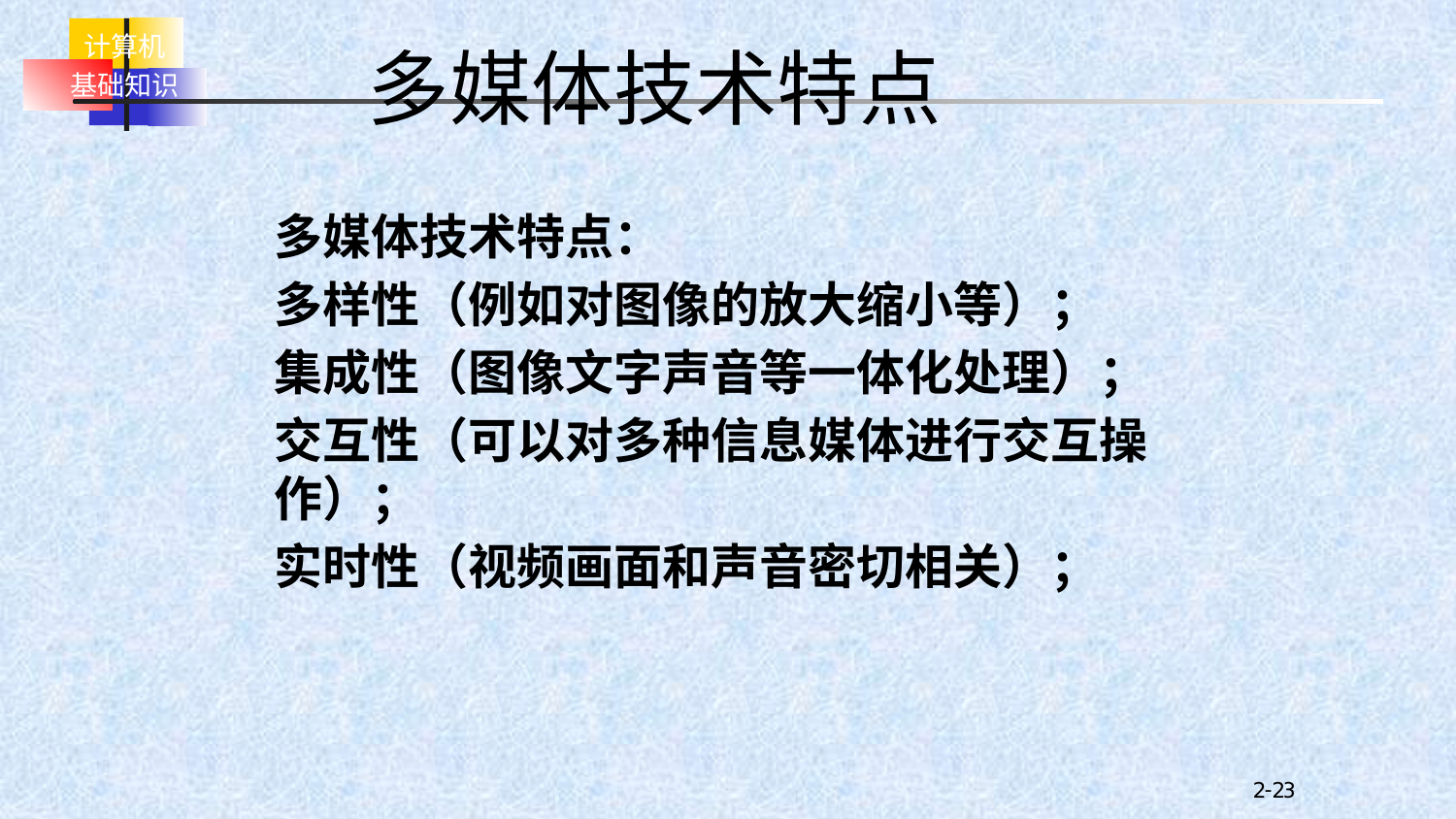

多媒体技术特点
多媒体技术特点：
多样性（例如对图像的放大缩小等）；
集成性（图像文字声音等一体化处理）；
交互性（可以对多种信息媒体进行交互操作）；
实时性（视频画面和声音密切相关）；
2-23